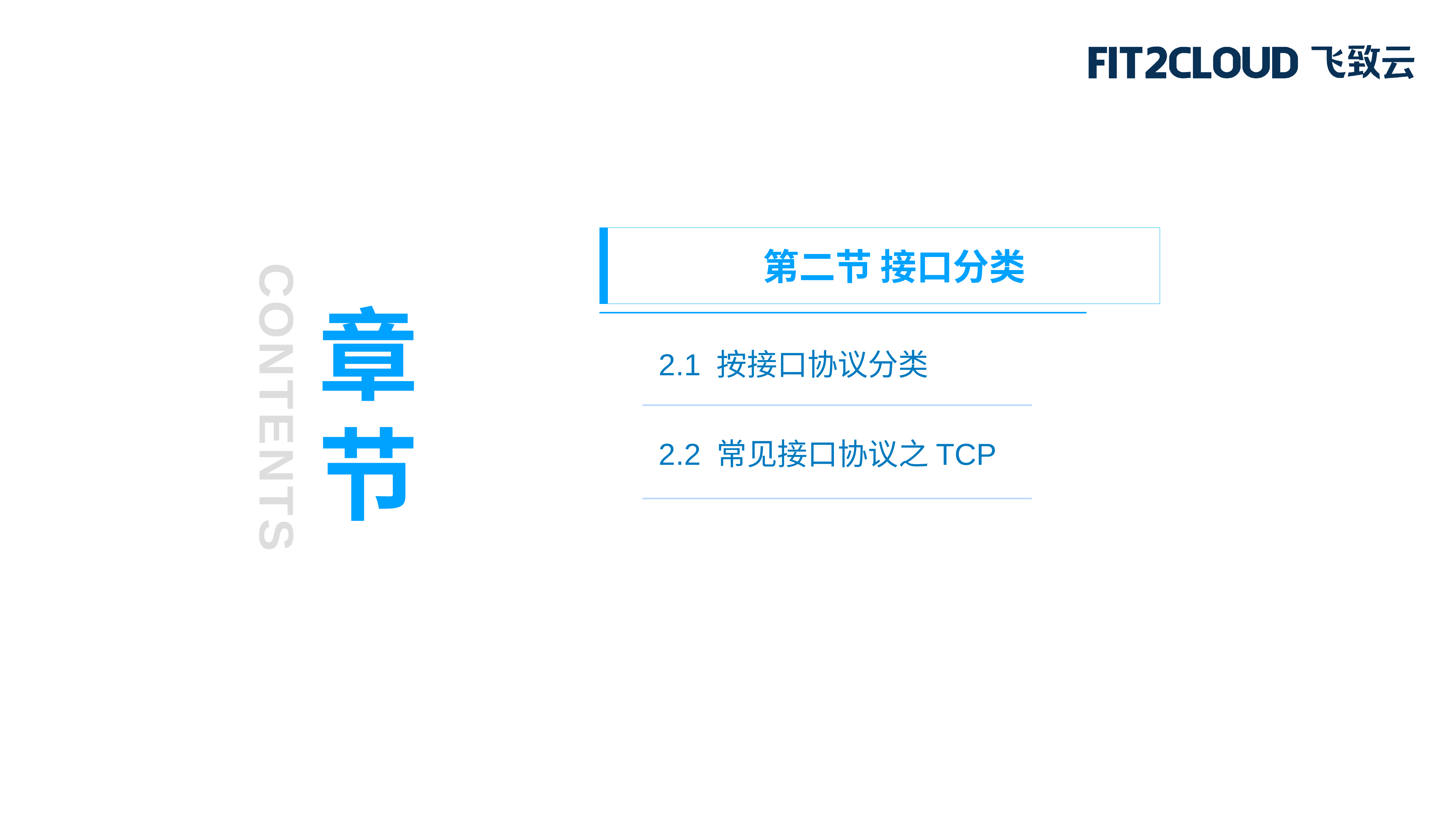

第二节 接口分类
章
节

2.1 按接口协议分类
CONTENTS

2.2 常见接口协议之TCP